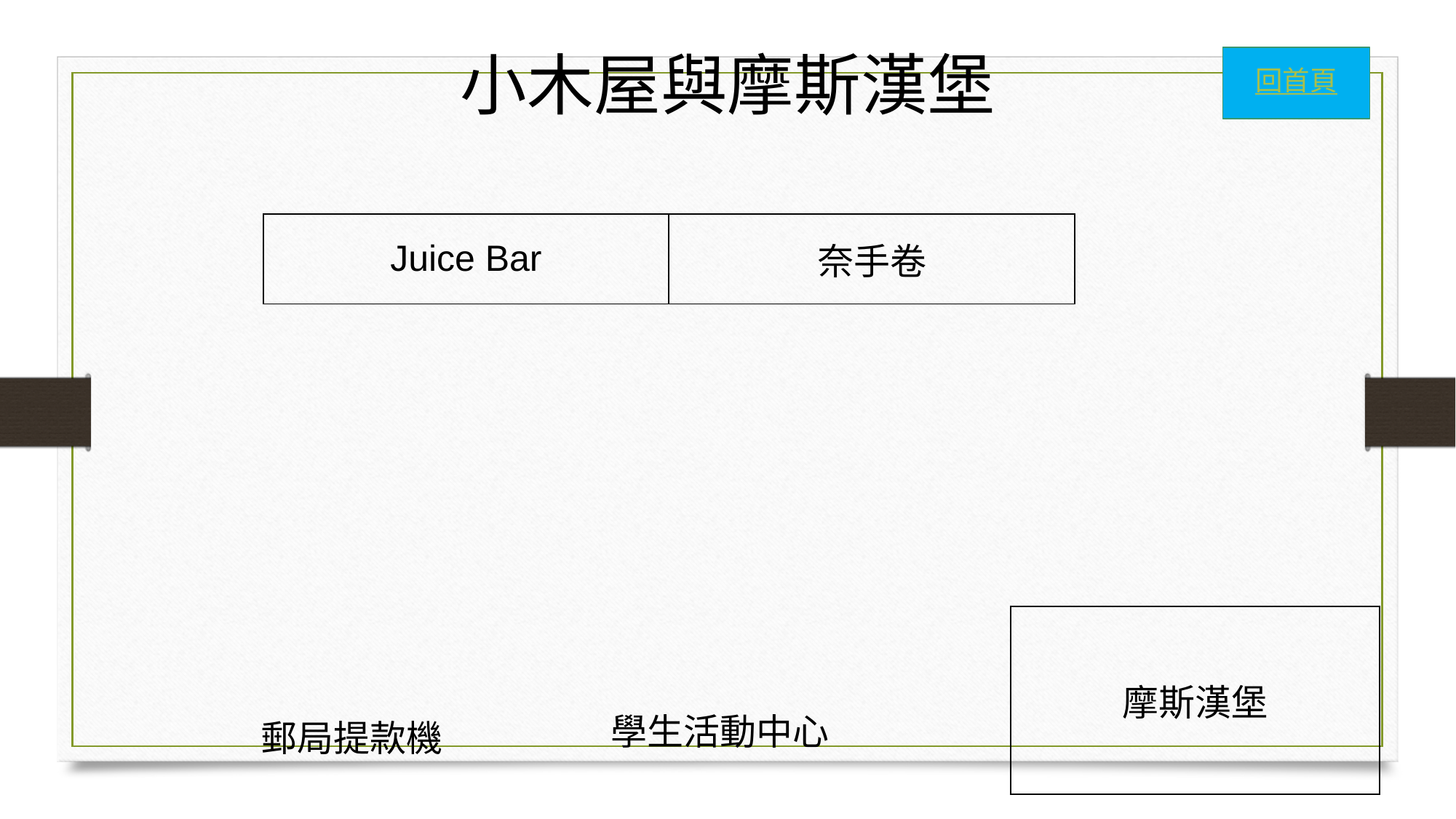

# 小木屋與摩斯漢堡
回首頁
| Juice Bar | 奈手卷 |
| --- | --- |
| 摩斯漢堡 |
| --- |
| 學生活動中心 |
| --- |
| 郵局提款機 |
| --- |